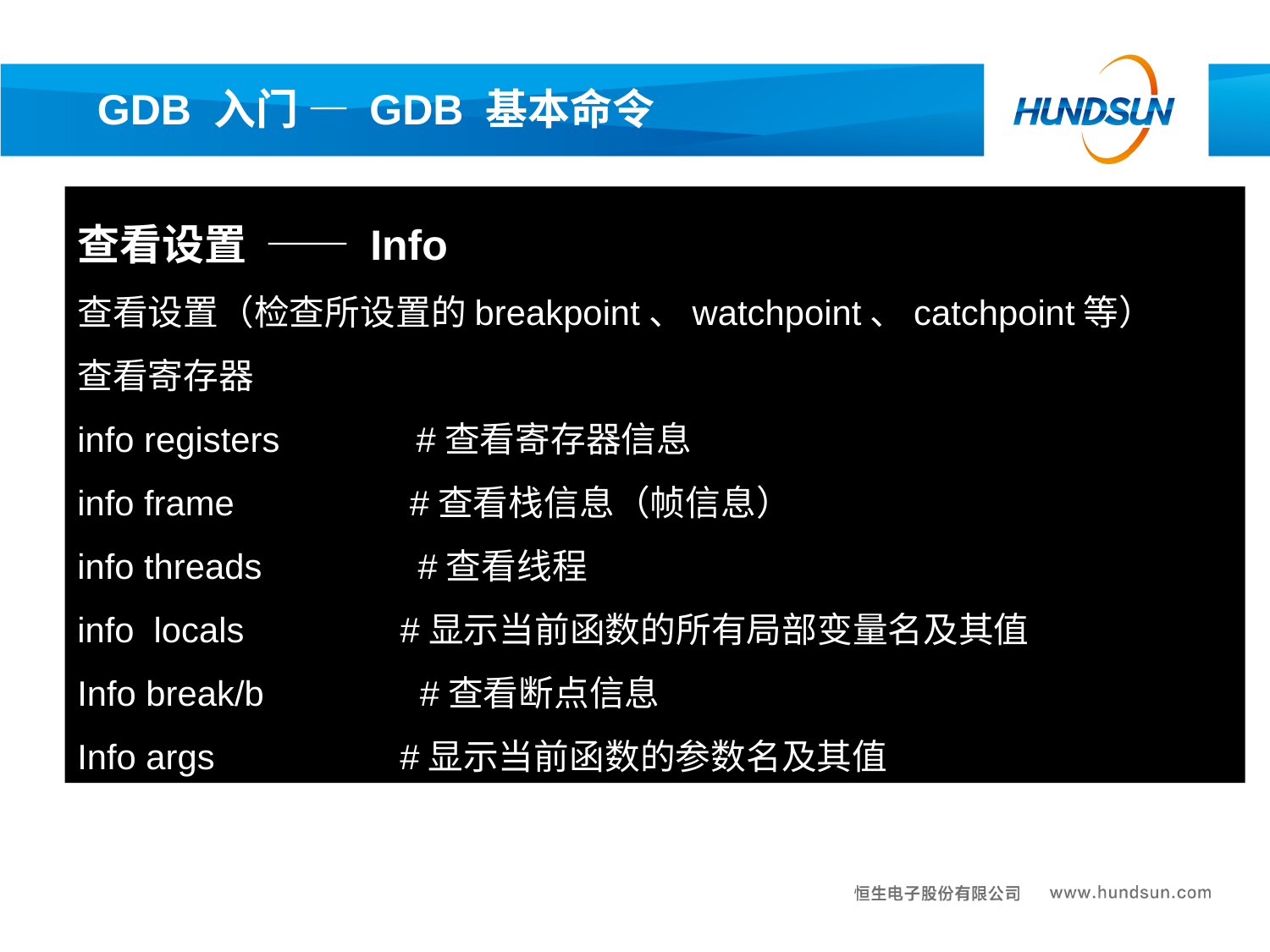

GDB 入门 — GDB 基本命令
查看设置  —— Info
查看设置（检查所设置的breakpoint、watchpoint、catchpoint等）
查看寄存器
info registers              #查看寄存器信息
info frame                  #查看栈信息（帧信息）
info threads                #查看线程
info  locals                #显示当前函数的所有局部变量名及其值
Info break/b                #查看断点信息
Info args                   #显示当前函数的参数名及其值